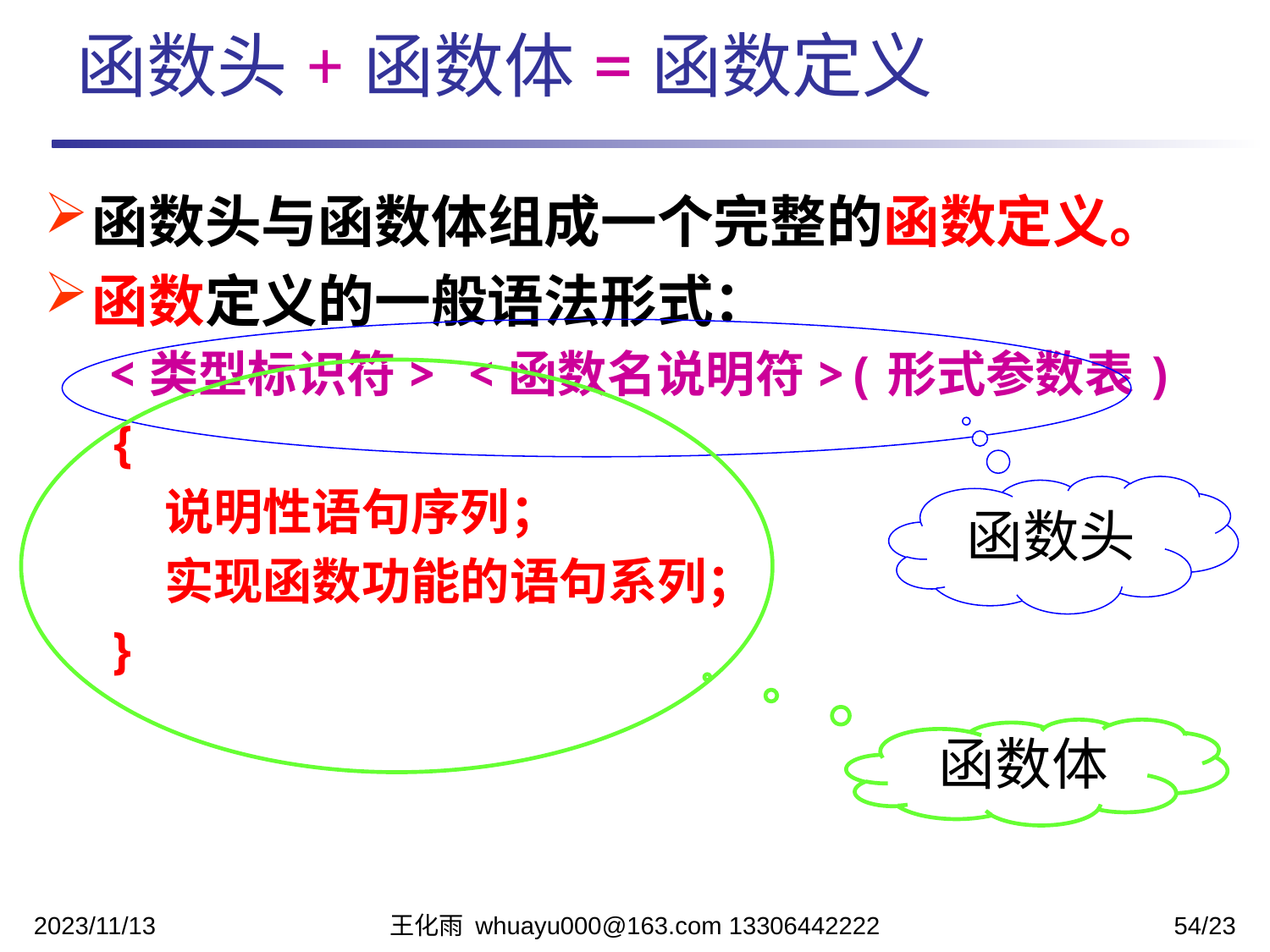

函数头+函数体=函数定义
函数头与函数体组成一个完整的函数定义。
函数定义的一般语法形式：
<类型标识符> <函数名说明符>(形式参数表)
{
    说明性语句序列；
    实现函数功能的语句系列；
}

函数头
函数体
2023/11/13
王化雨 whuayu000@163.com 13306442222
54/23